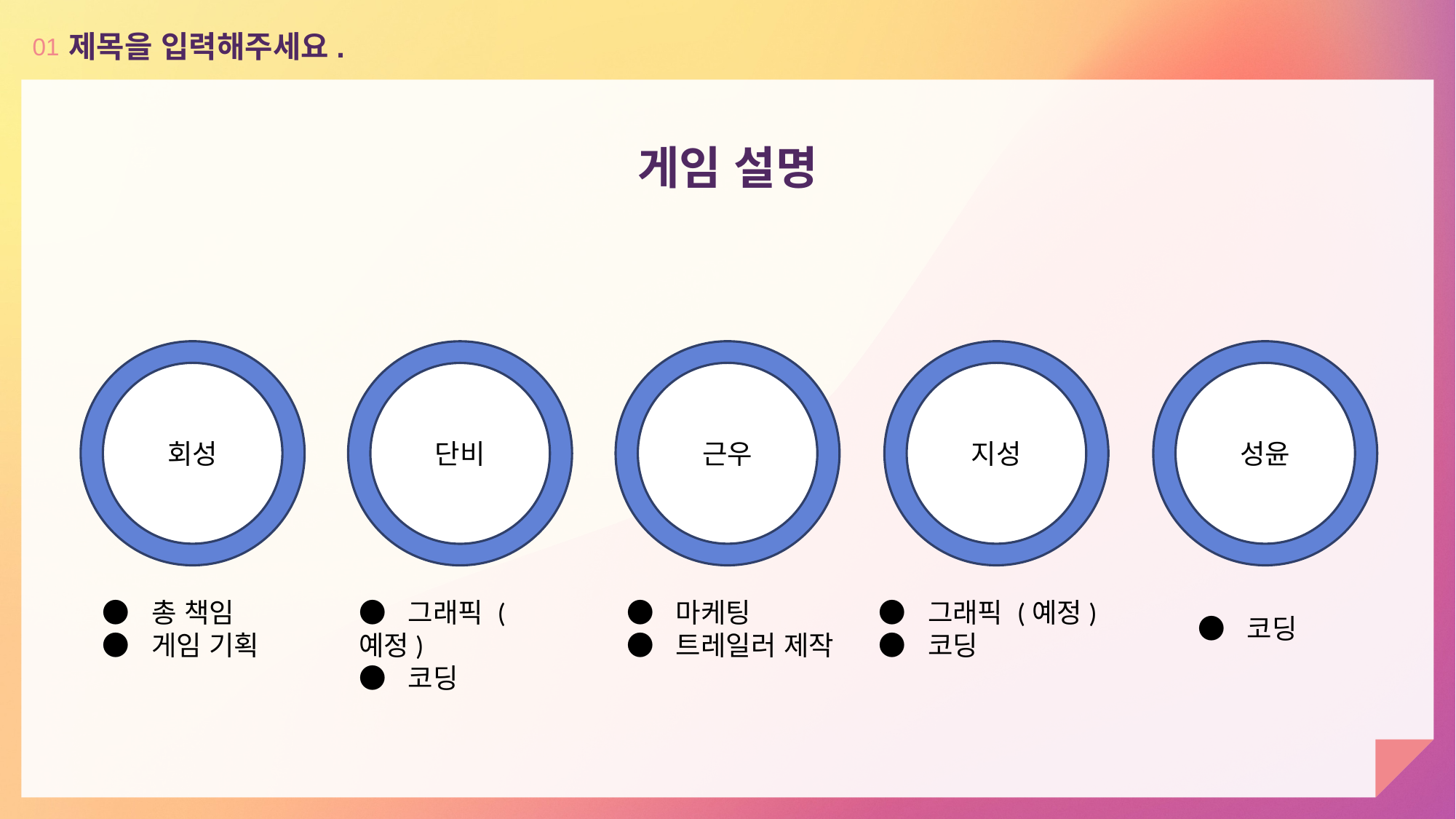

# 제목을 입력해주세요.
01
게임 설명

회성

근우

지성

성윤

단비
●  총 책임
●  게임 기획
●  그래픽 (예정)
●  코딩
●  마케팅
●  트레일러 제작
●  그래픽 (예정)
●  코딩
●  코딩